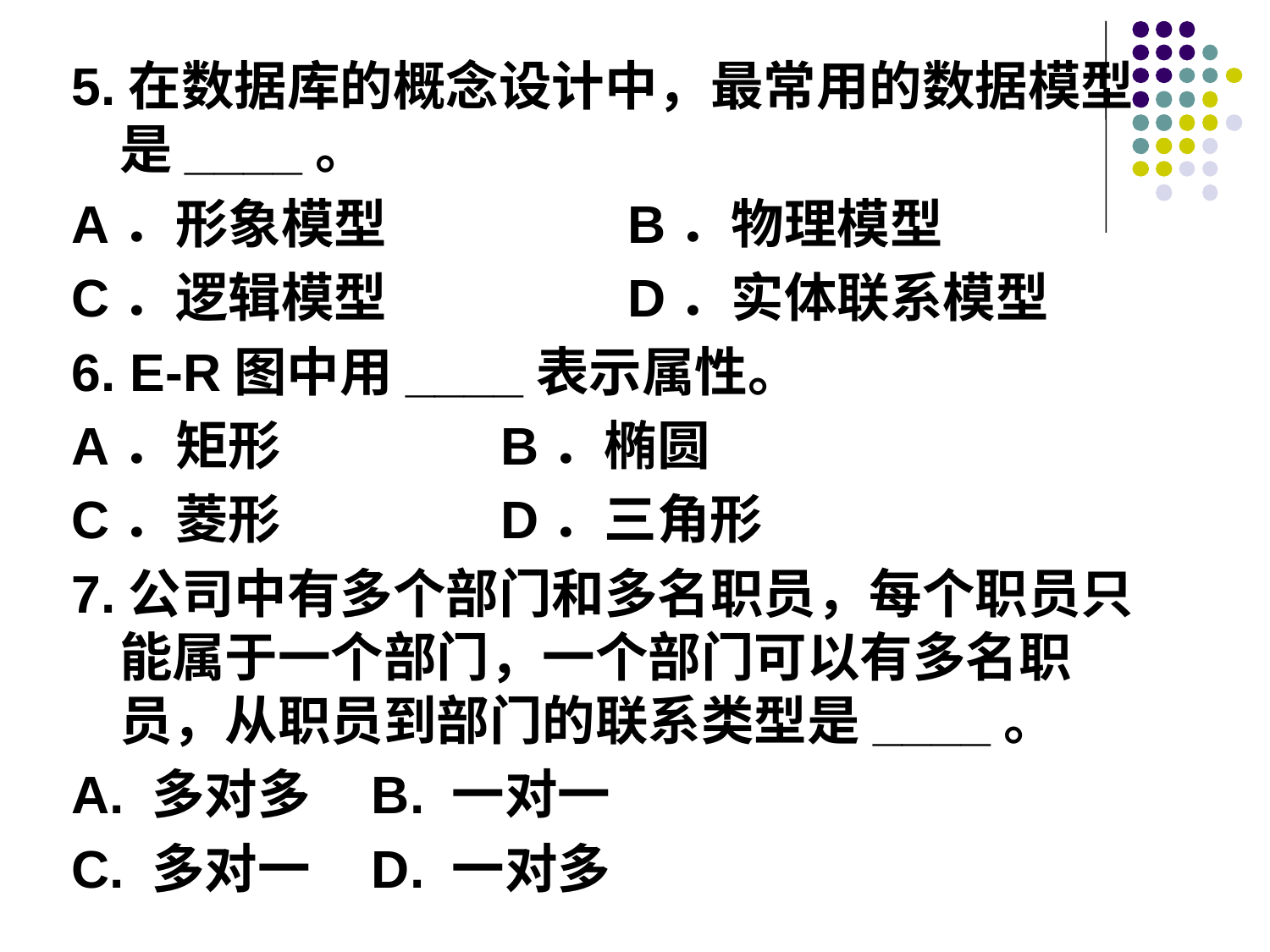

5.在数据库的概念设计中，最常用的数据模型是____。
A．形象模型		B．物理模型
C．逻辑模型		D．实体联系模型
6. E-R图中用____表示属性。
A．矩形		B．椭圆
C．菱形		D．三角形
7.公司中有多个部门和多名职员，每个职员只能属于一个部门，一个部门可以有多名职员，从职员到部门的联系类型是____。
A. 多对多    B. 一对一
C. 多对一    D. 一对多